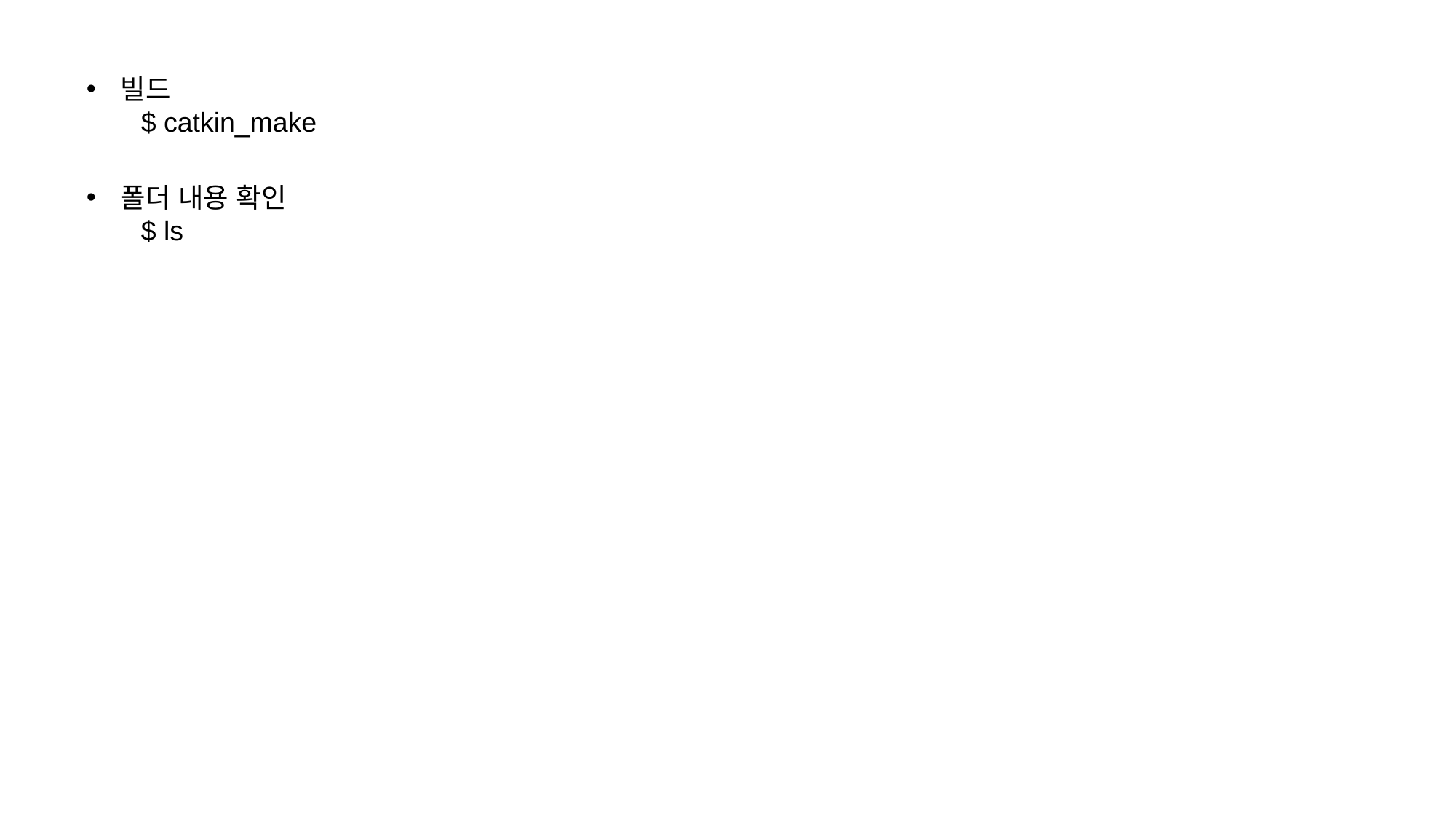

빌드
$ catkin_make
폴더 내용 확인
$ ls